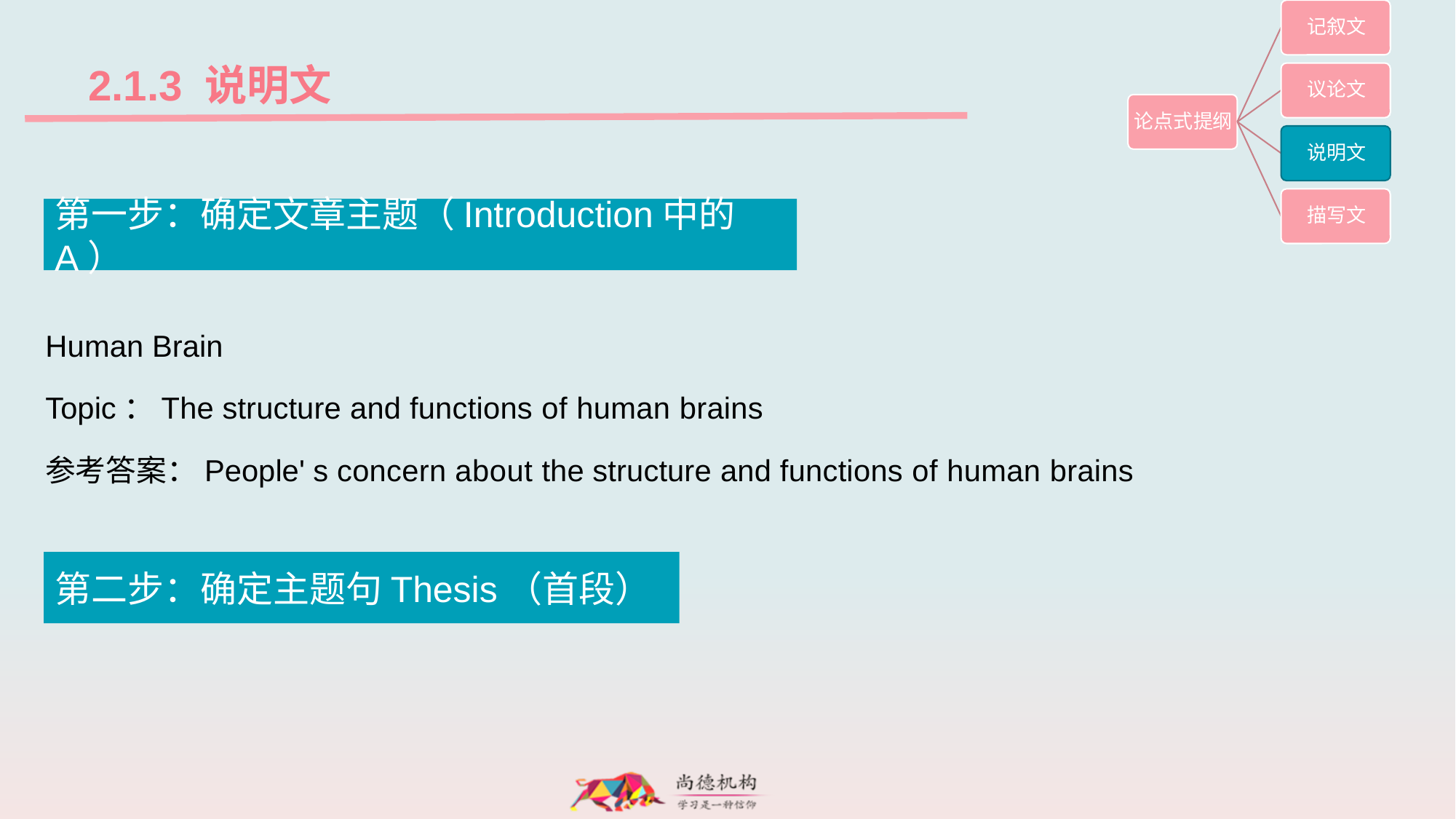

论点式提纲

记叙文

议论文

说明文

描写文
2.1.3 说明文
第一步：确定文章主题（Introduction中的A）
Human Brain
Topic：The structure and functions of human brains
参考答案：People' s concern about the structure and functions of human brains

第二步：确定主题句Thesis（首段）